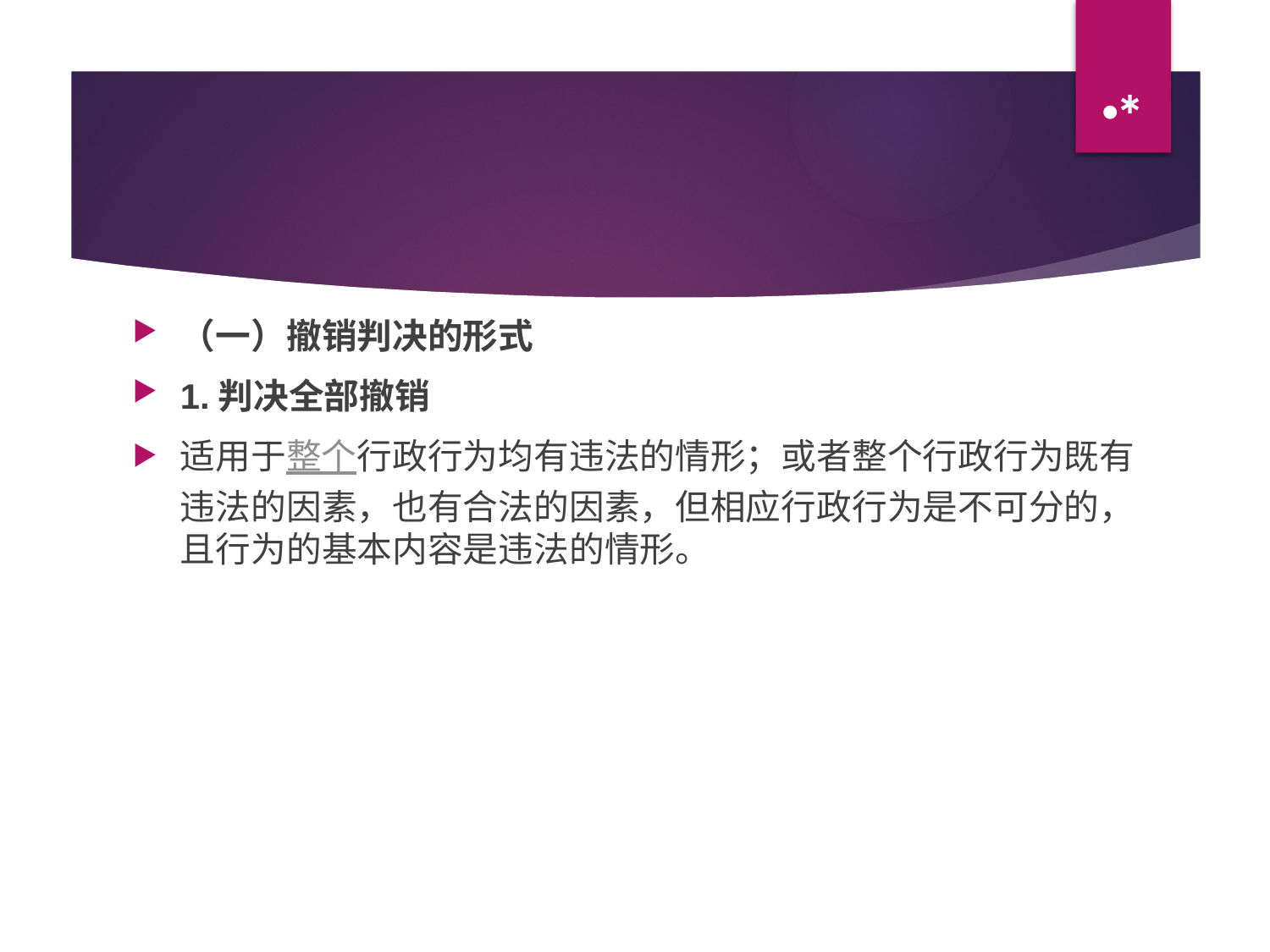

*
#
（一）撤销判决的形式
1.判决全部撤销
适用于整个行政行为均有违法的情形；或者整个行政行为既有违法的因素，也有合法的因素，但相应行政行为是不可分的，且行为的基本内容是违法的情形。